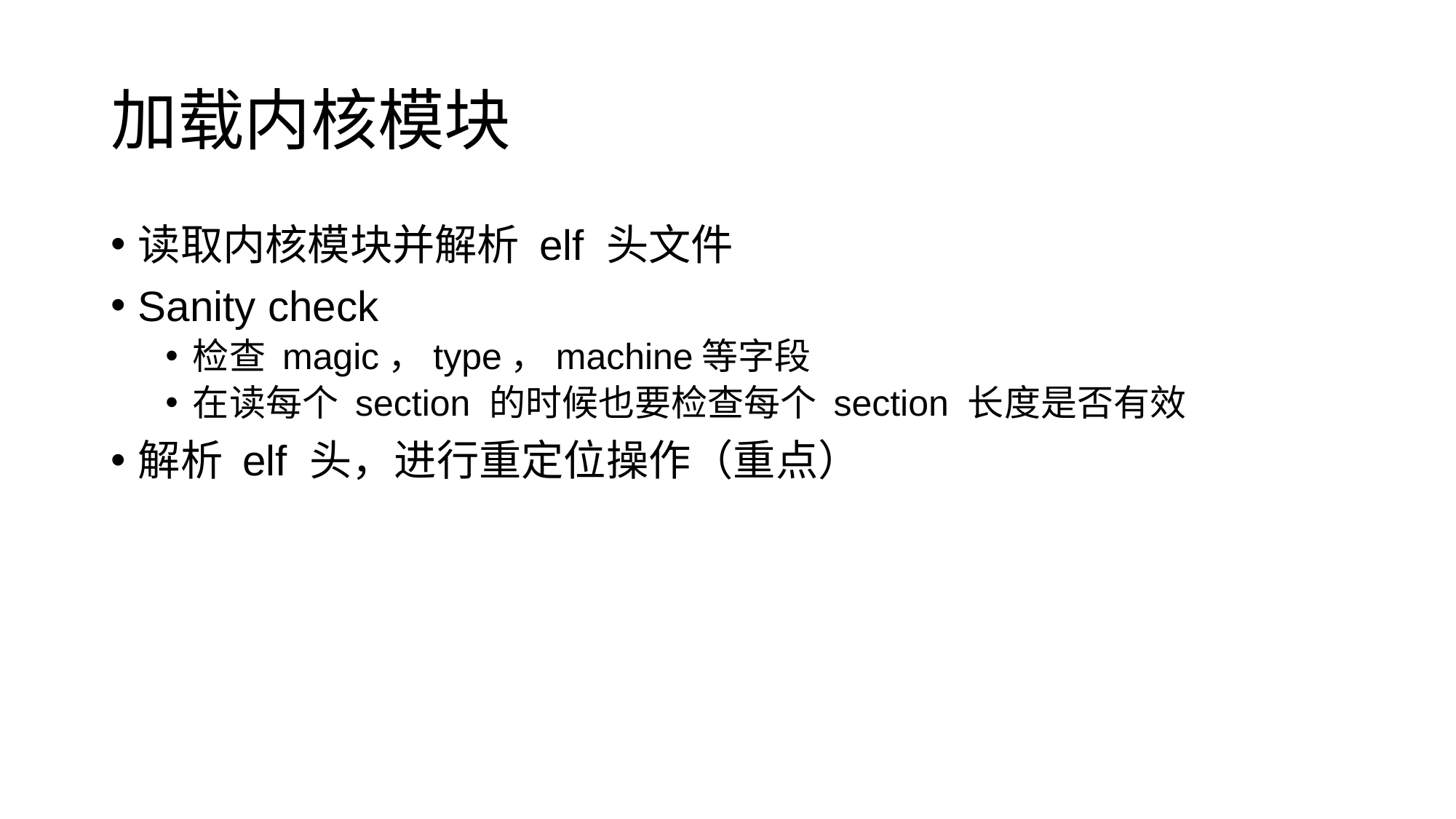

# 加载内核模块
读取内核模块并解析 elf 头文件
Sanity check
检查 magic，type，machine等字段
在读每个 section 的时候也要检查每个 section 长度是否有效
解析 elf 头，进行重定位操作（重点）